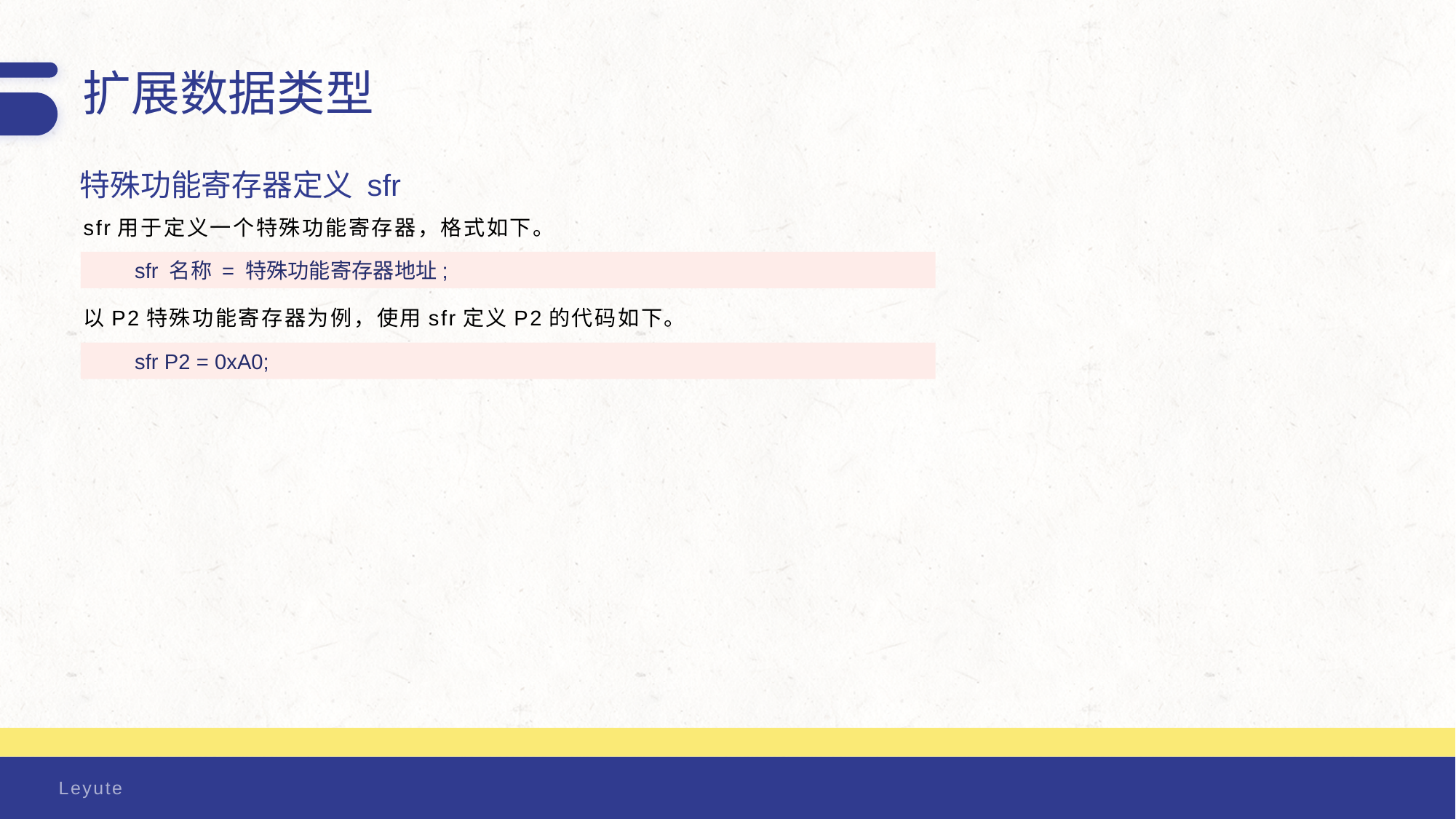

扩展数据类型
特殊功能寄存器定义 sfr
sfr用于定义一个特殊功能寄存器，格式如下。
sfr 名称 = 特殊功能寄存器地址;
以P2特殊功能寄存器为例，使用sfr定义P2的代码如下。
sfr P2 = 0xA0;